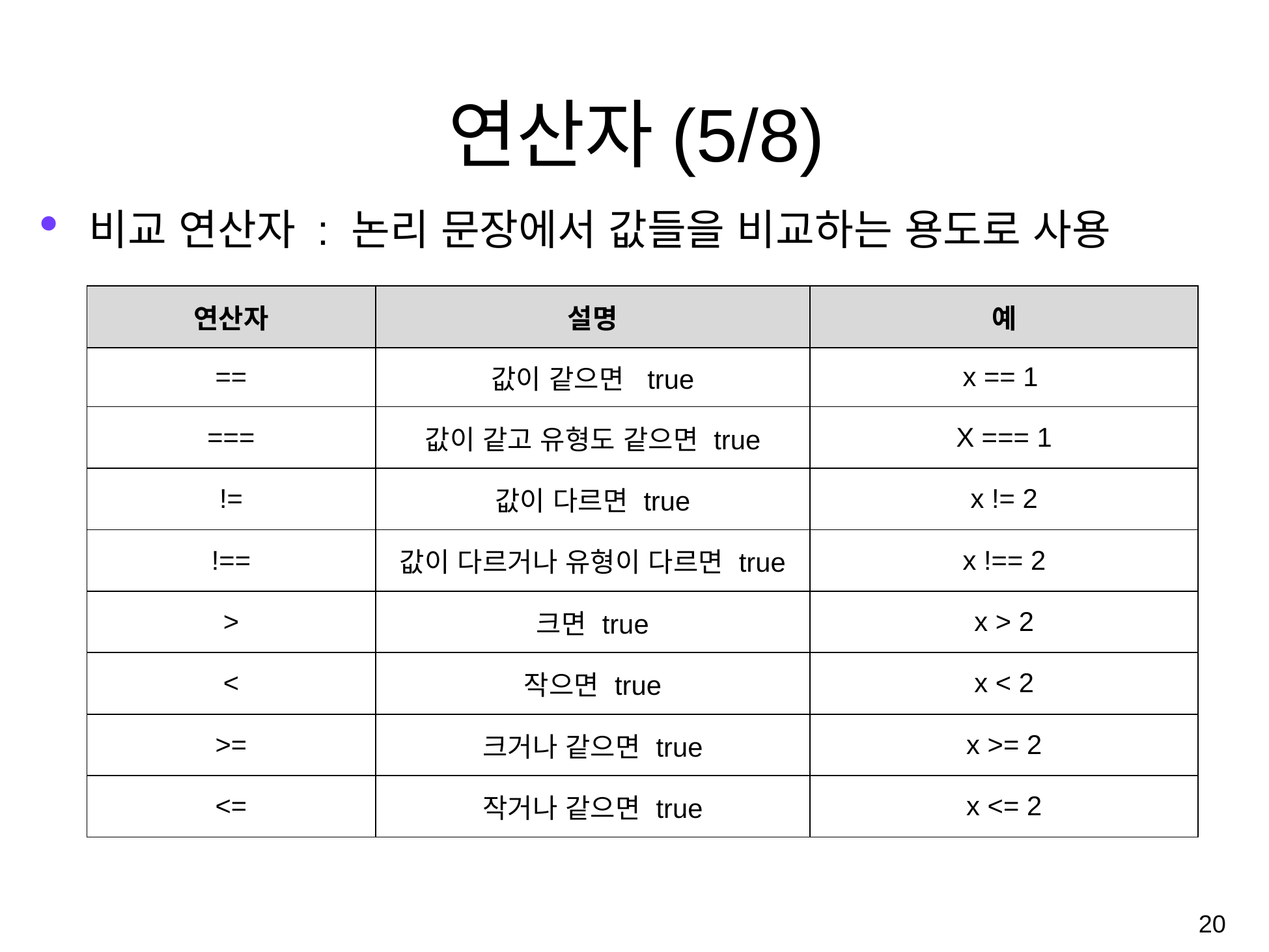

연산자(5/8)
비교 연산자 : 논리 문장에서 값들을 비교하는 용도로 사용
| 연산자 | 설명 | 예 |
| --- | --- | --- |
| == | 값이 같으면 true | x == 1 |
| === | 값이 같고 유형도 같으면 true | X === 1 |
| != | 값이 다르면 true | x != 2 |
| !== | 값이 다르거나 유형이 다르면 true | x !== 2 |
| > | 크면 true | x > 2 |
| < | 작으면 true | x < 2 |
| >= | 크거나 같으면 true | x >= 2 |
| <= | 작거나 같으면 true | x <= 2 |
20